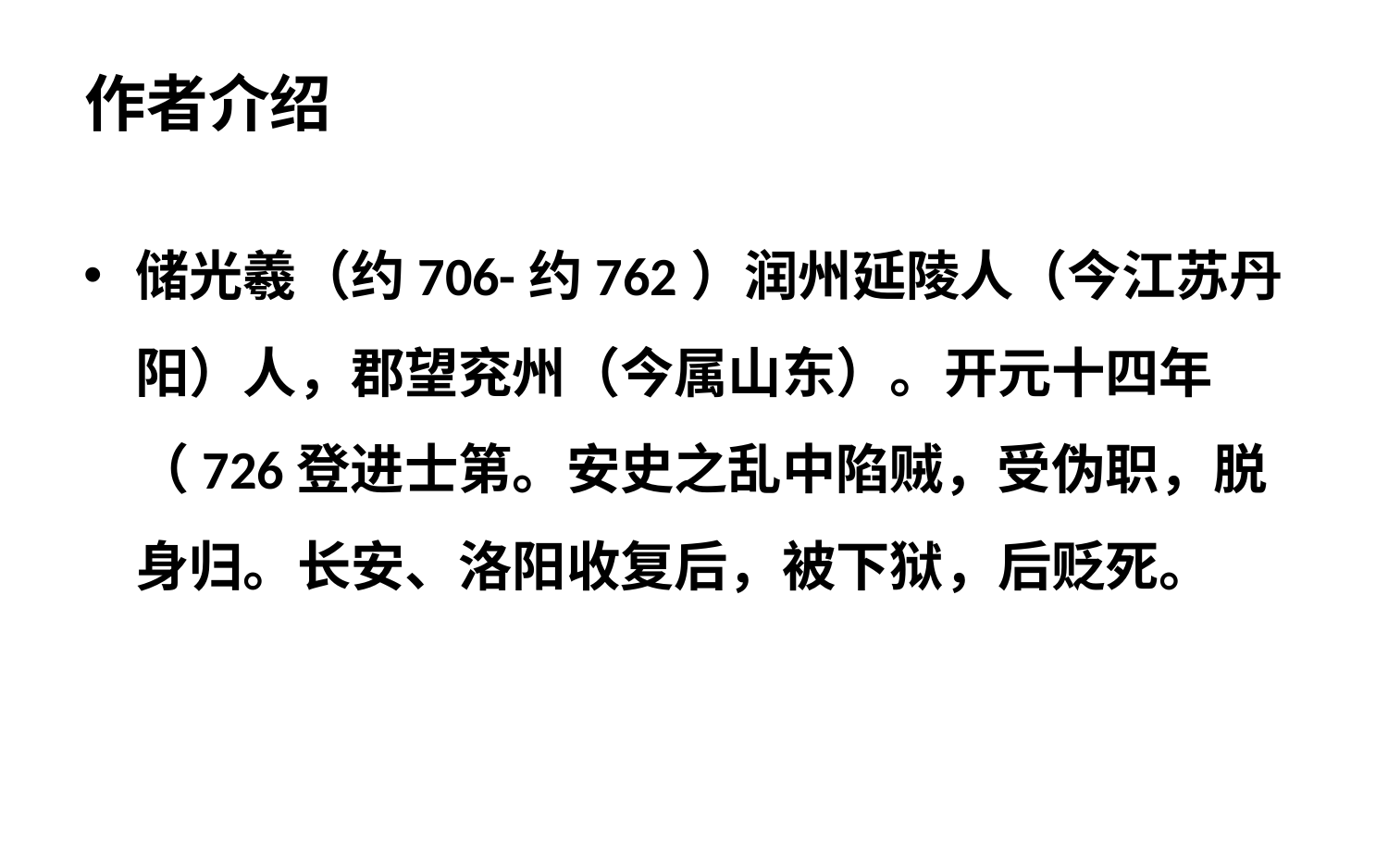

# 作者介绍
储光羲（约706-约762）润州延陵人（今江苏丹阳）人，郡望兖州（今属山东）。开元十四年（726登进士第。安史之乱中陷贼，受伪职，脱身归。长安、洛阳收复后，被下狱，后贬死。